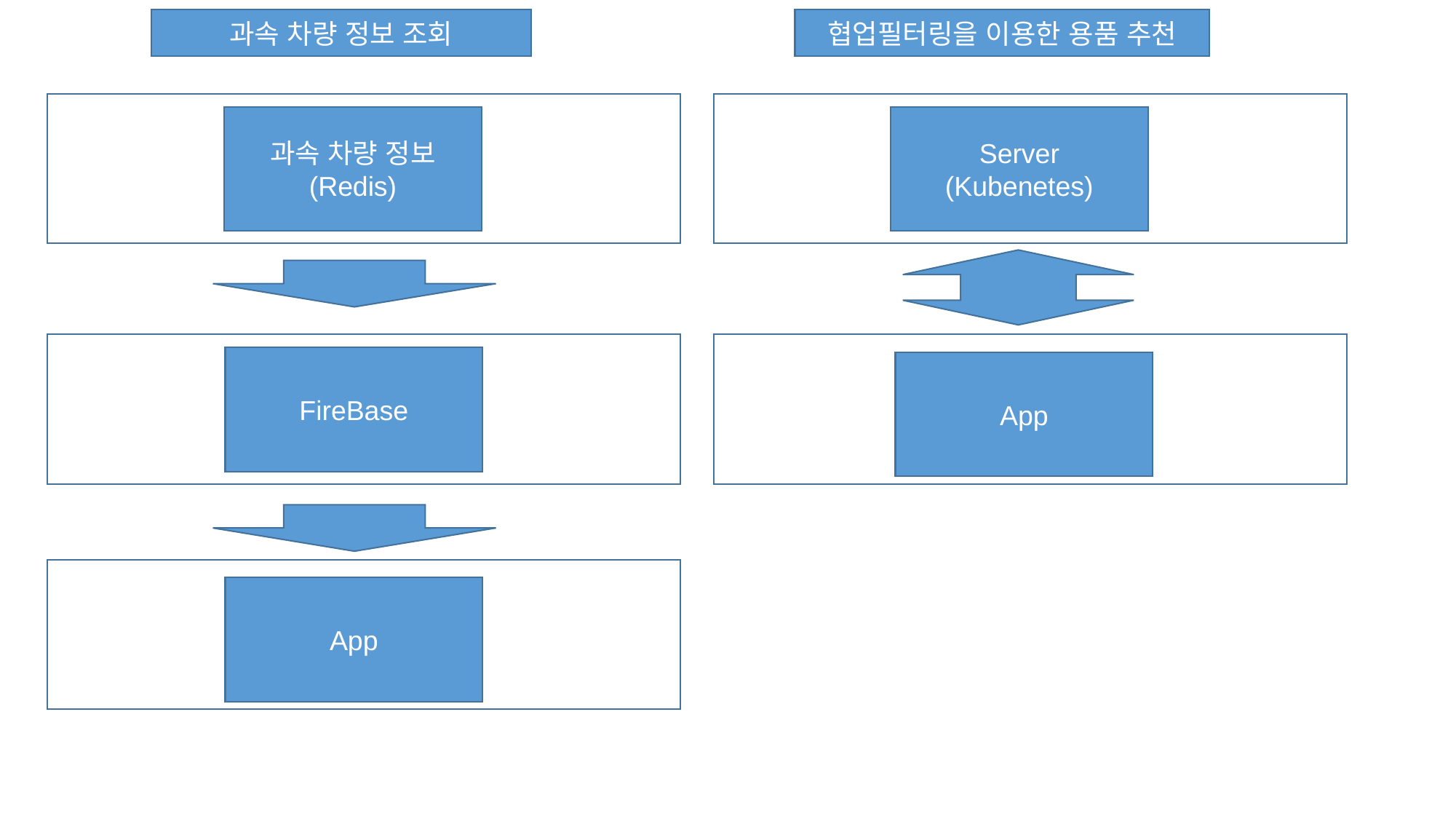

과속 차량 정보 조회
협업필터링을 이용한 용품 추천

과속 차량 정보
(Redis)
Server
(Kubenetes)

FireBase
App

App